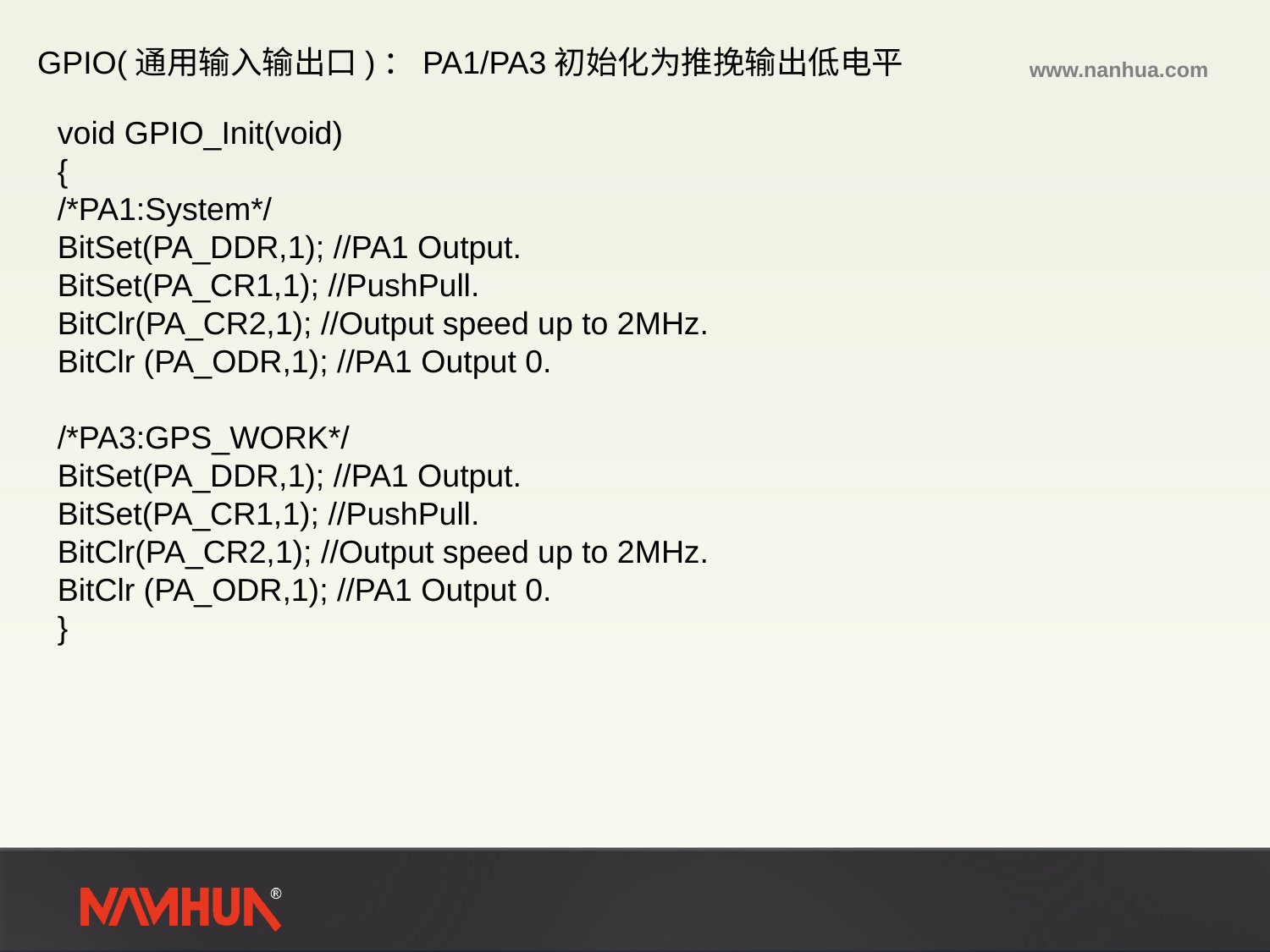

GPIO(通用输入输出口)：PA1/PA3初始化为推挽输出低电平
void GPIO_Init(void)
{
/*PA1:System*/
BitSet(PA_DDR,1); //PA1 Output.
BitSet(PA_CR1,1); //PushPull.
BitClr(PA_CR2,1); //Output speed up to 2MHz.
BitClr (PA_ODR,1); //PA1 Output 0.

/*PA3:GPS_WORK*/
BitSet(PA_DDR,1); //PA1 Output.
BitSet(PA_CR1,1); //PushPull.
BitClr(PA_CR2,1); //Output speed up to 2MHz.
BitClr (PA_ODR,1); //PA1 Output 0.
}